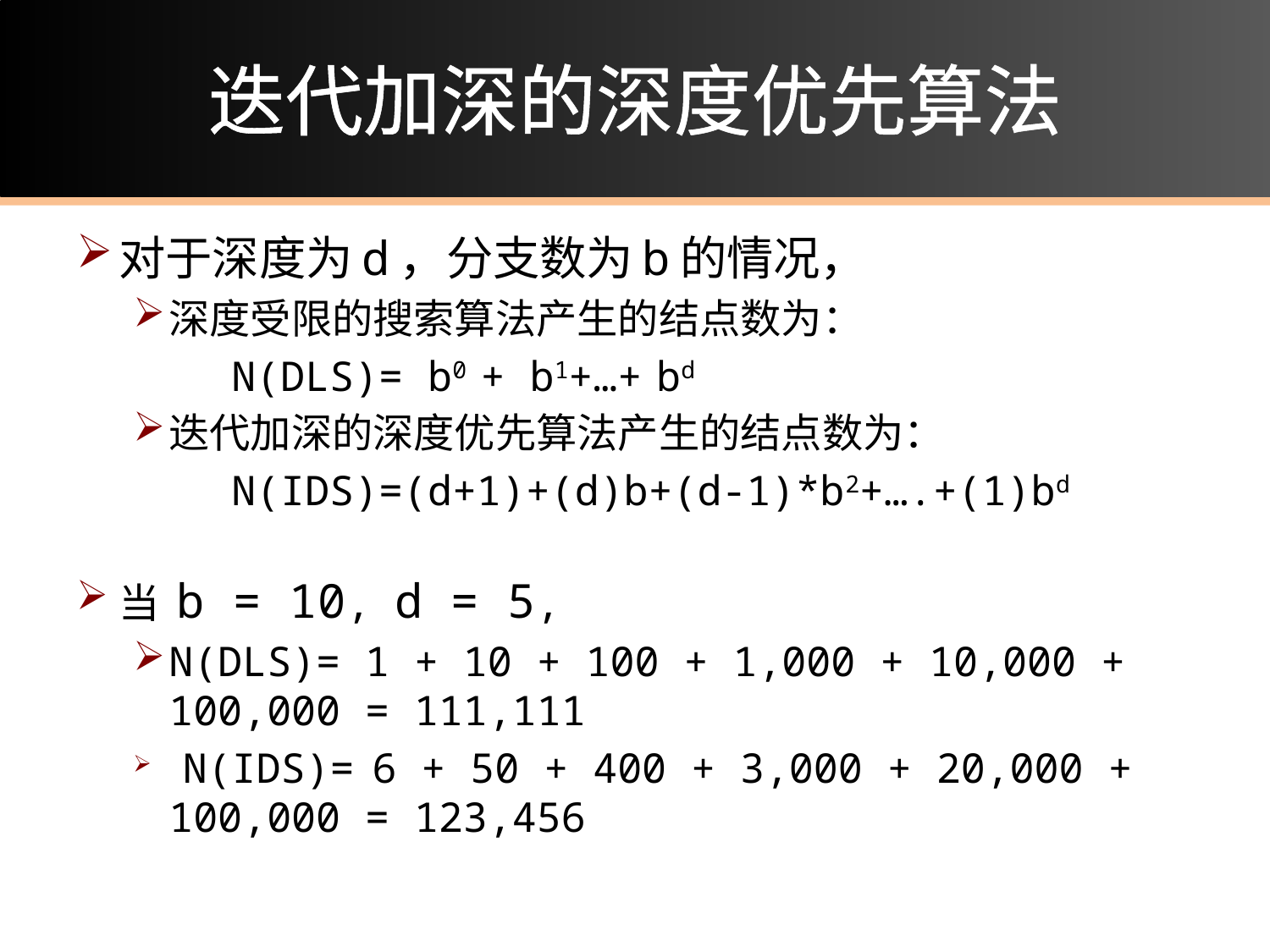

# 迭代加深的深度优先算法
对于深度为d，分支数为b的情况，
深度受限的搜索算法产生的结点数为：
    N(DLS)= b0 + b1+…+ bd
迭代加深的深度优先算法产生的结点数为：
    N(IDS)=(d+1)+(d)b+(d-1)*b2+….+(1)bd

当 b = 10, d = 5,
N(DLS)= 1 + 10 + 100 + 1,000 + 10,000 + 100,000 = 111,111
 N(IDS)= 6 + 50 + 400 + 3,000 + 20,000 + 100,000 = 123,456